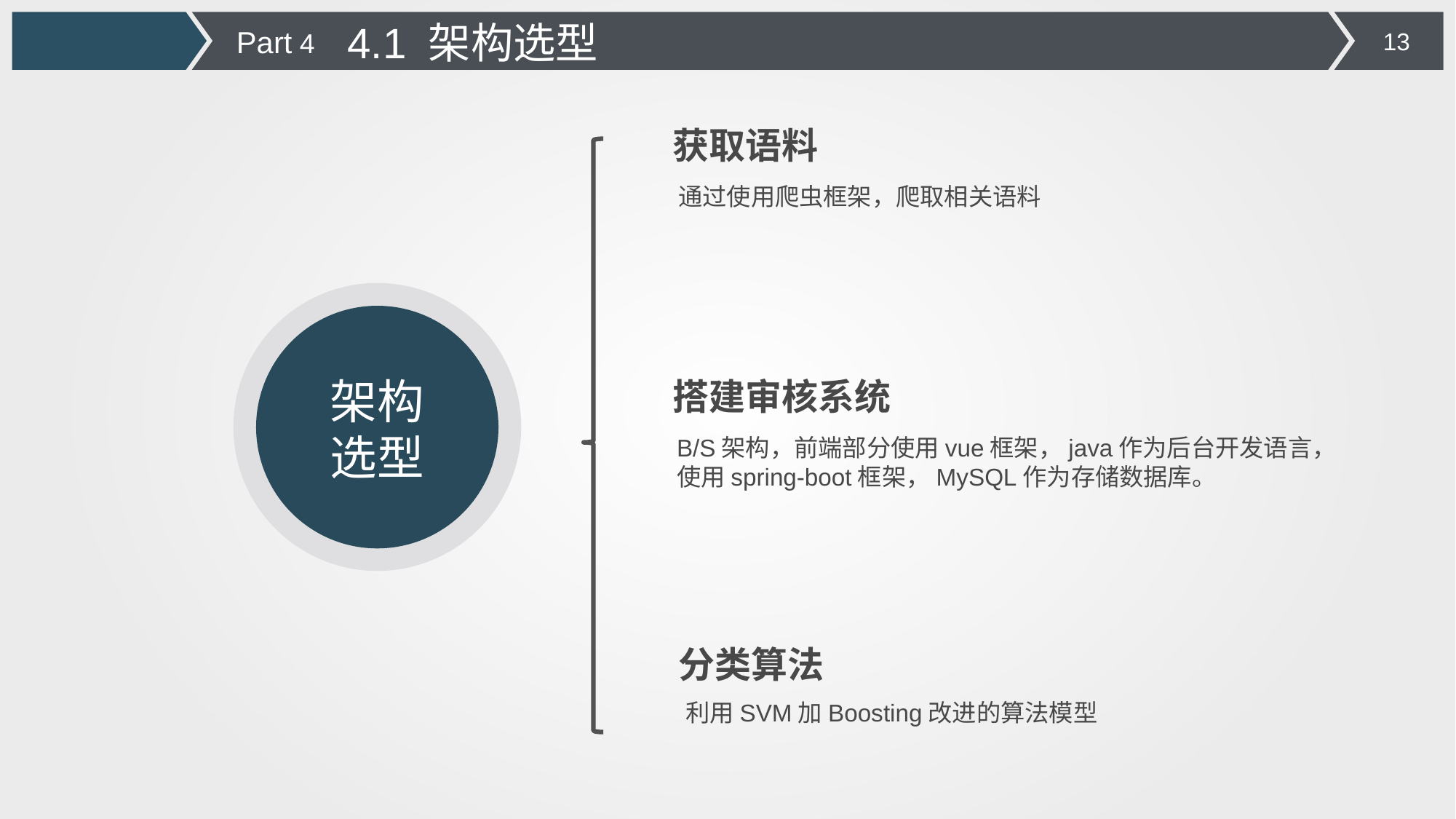

4.1 架构选型
Part 4
获取语料

通过使用爬虫框架，爬取相关语料

架构选型
搭建审核系统
B/S架构，前端部分使用vue框架，java作为后台开发语言，使用spring-boot框架，MySQL作为存储数据库。
分类算法
 利用SVM加Boosting改进的算法模型